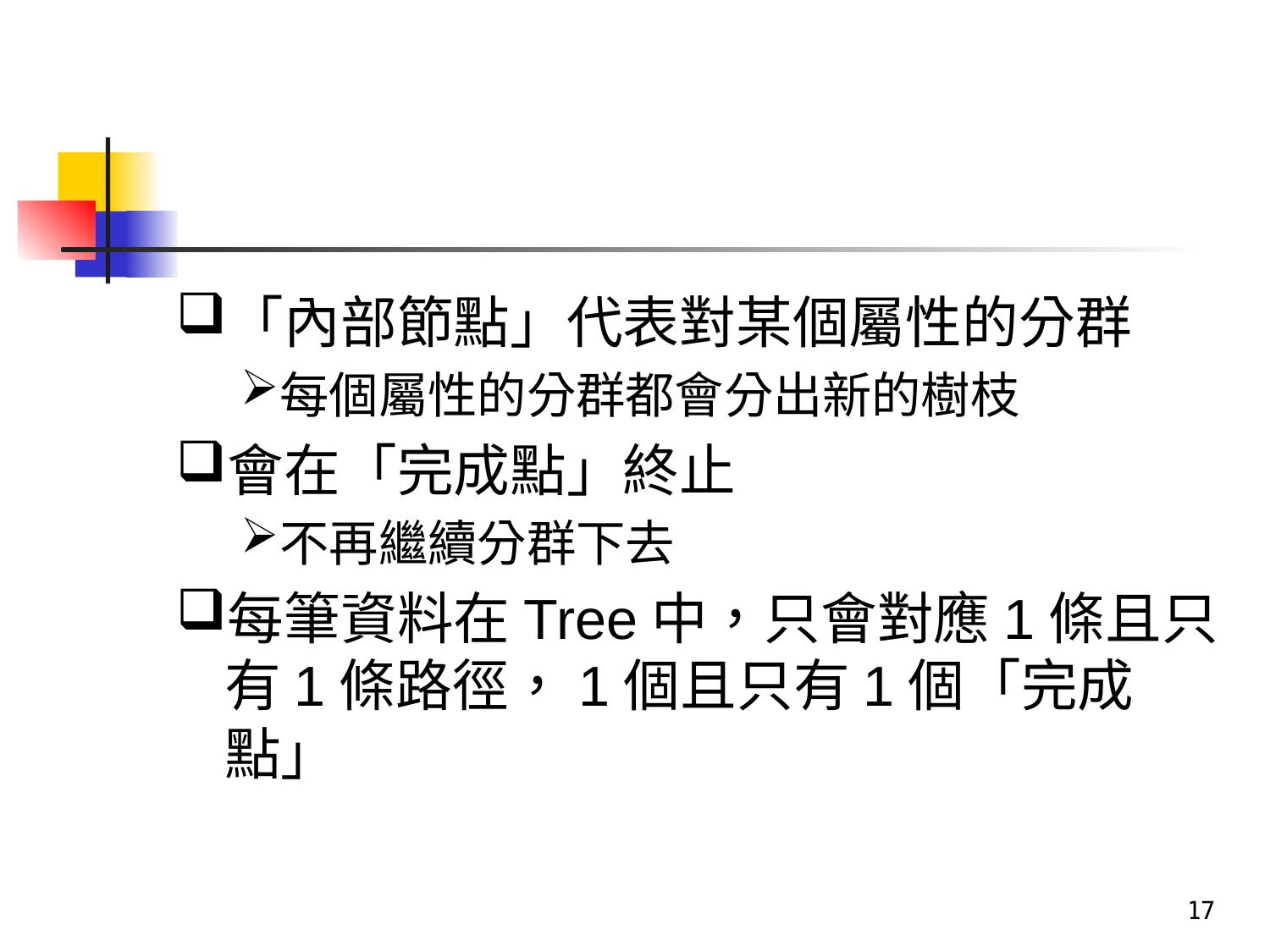

#
「內部節點」代表對某個屬性的分群
每個屬性的分群都會分出新的樹枝
會在「完成點」終止
不再繼續分群下去
每筆資料在Tree中，只會對應1條且只有1條路徑，1個且只有1個「完成點」
17